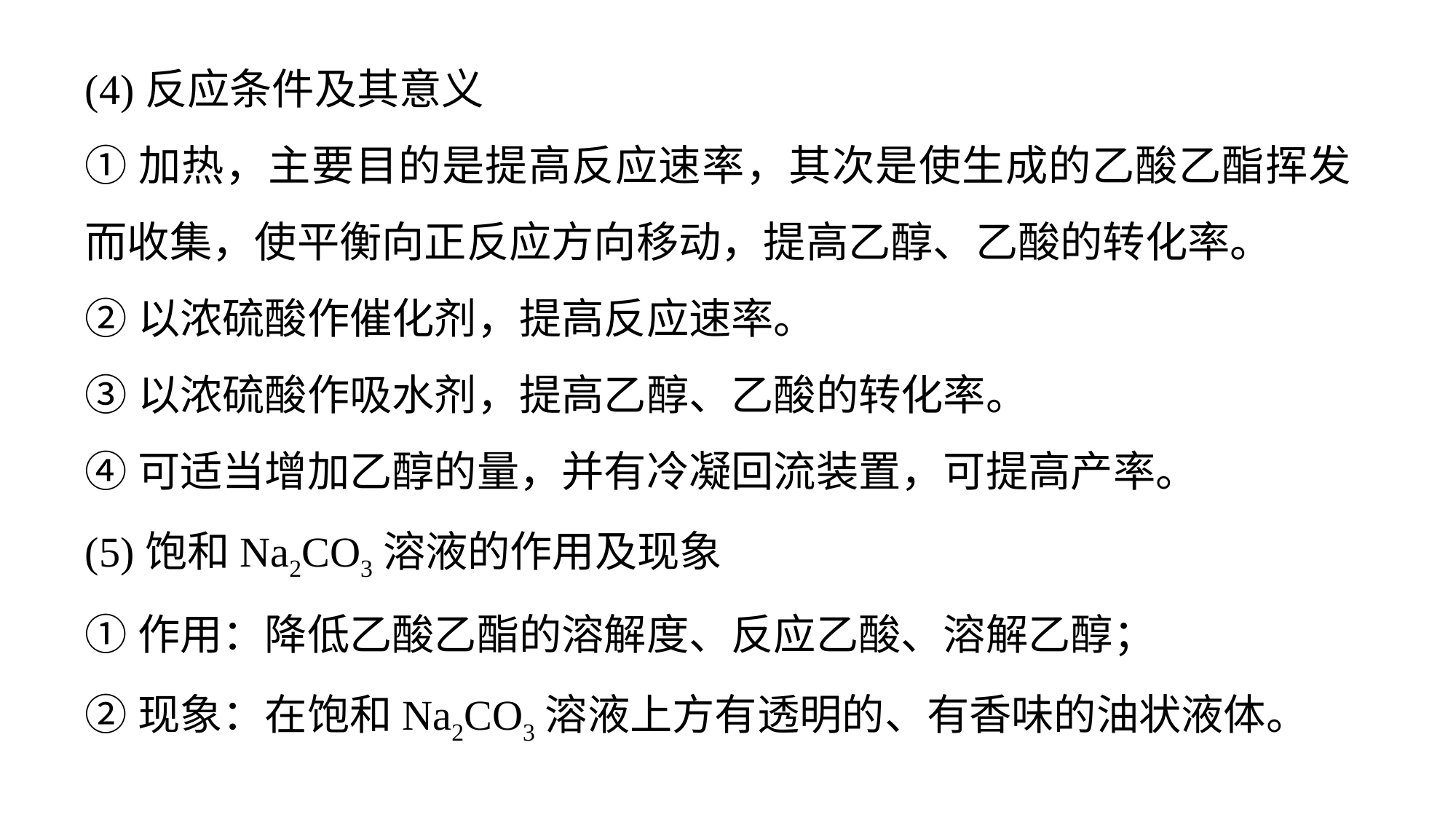

(4)反应条件及其意义
①加热，主要目的是提高反应速率，其次是使生成的乙酸乙酯挥发而收集，使平衡向正反应方向移动，提高乙醇、乙酸的转化率。
②以浓硫酸作催化剂，提高反应速率。
③以浓硫酸作吸水剂，提高乙醇、乙酸的转化率。
④可适当增加乙醇的量，并有冷凝回流装置，可提高产率。
(5)饱和Na2CO3溶液的作用及现象
①作用：降低乙酸乙酯的溶解度、反应乙酸、溶解乙醇；
②现象：在饱和Na2CO3溶液上方有透明的、有香味的油状液体。